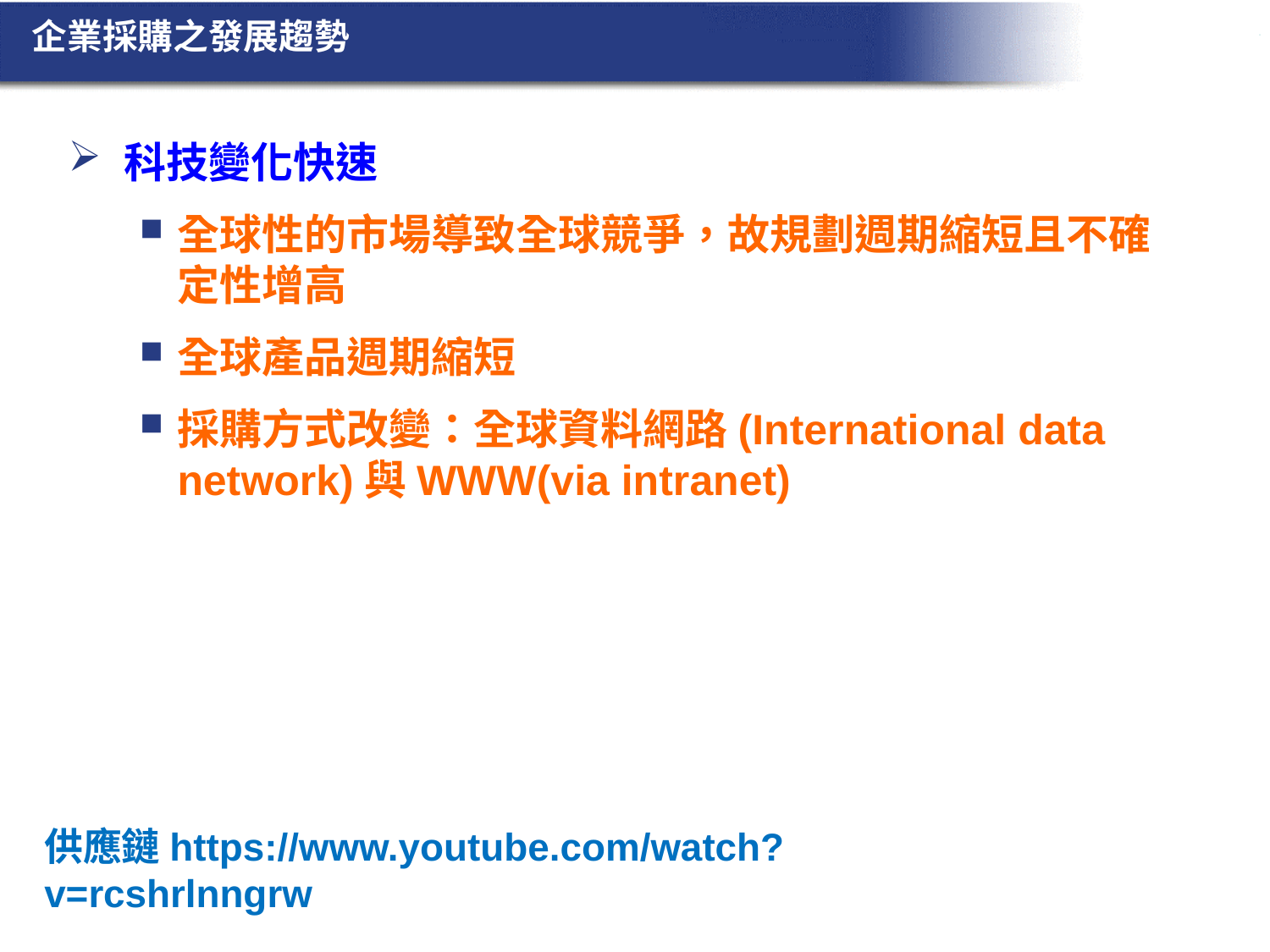

# 企業採購之發展趨勢
科技變化快速
全球性的市場導致全球競爭，故規劃週期縮短且不確定性增高
全球產品週期縮短
採購方式改變：全球資料網路(International data network)與WWW(via intranet)
供應鏈https://www.youtube.com/watch?v=rcshrlnngrw